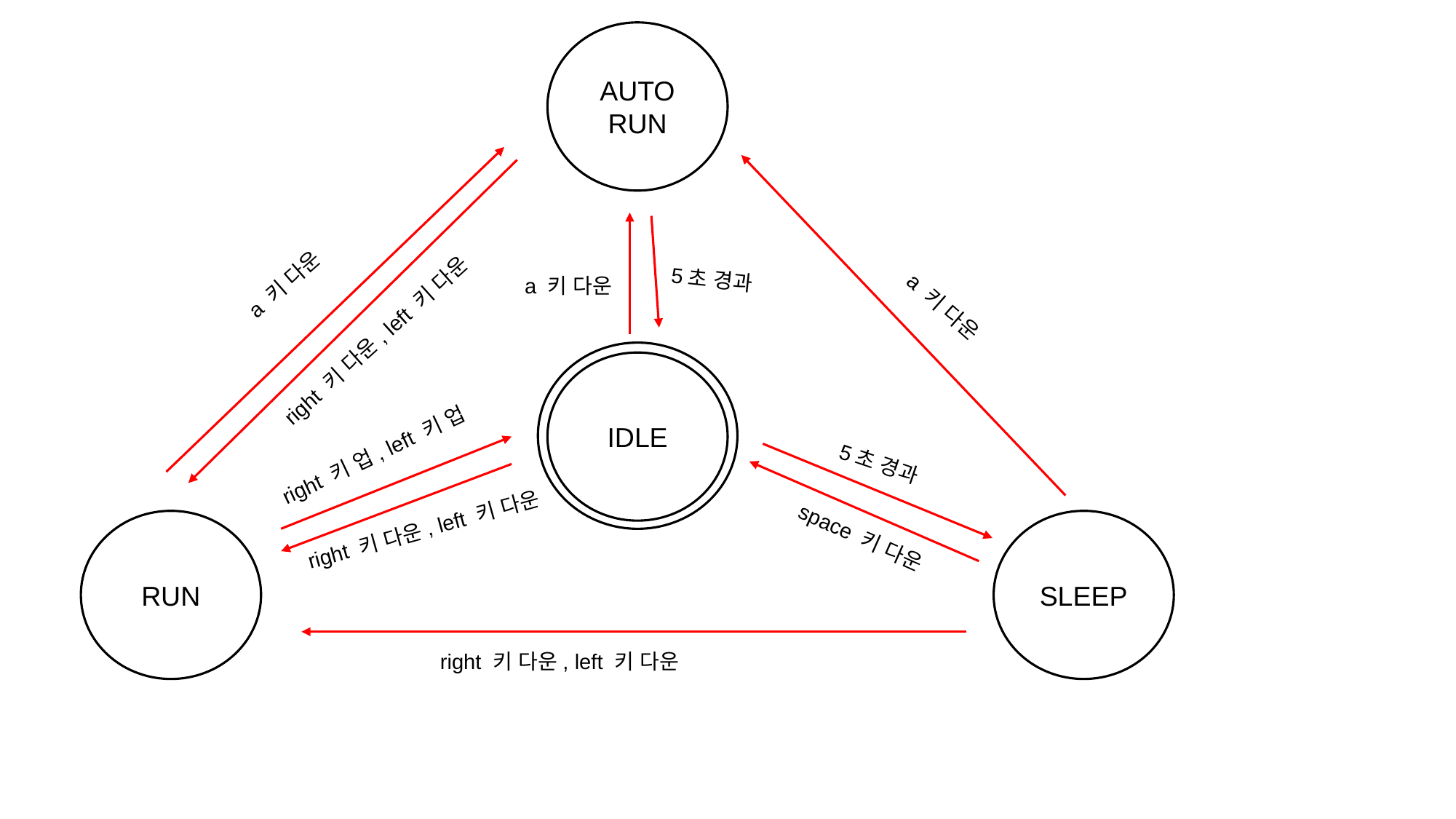

AUTO
RUN
a 키 다운
right 키 다운, left 키 다운
a 키 다운
5초 경과

IDLE
right 키 업, left 키 업
a 키 다운
right 키 다운, left 키 다운
5초 경과
RUN
SLEEP
space 키 다운
right 키 다운, left 키 다운